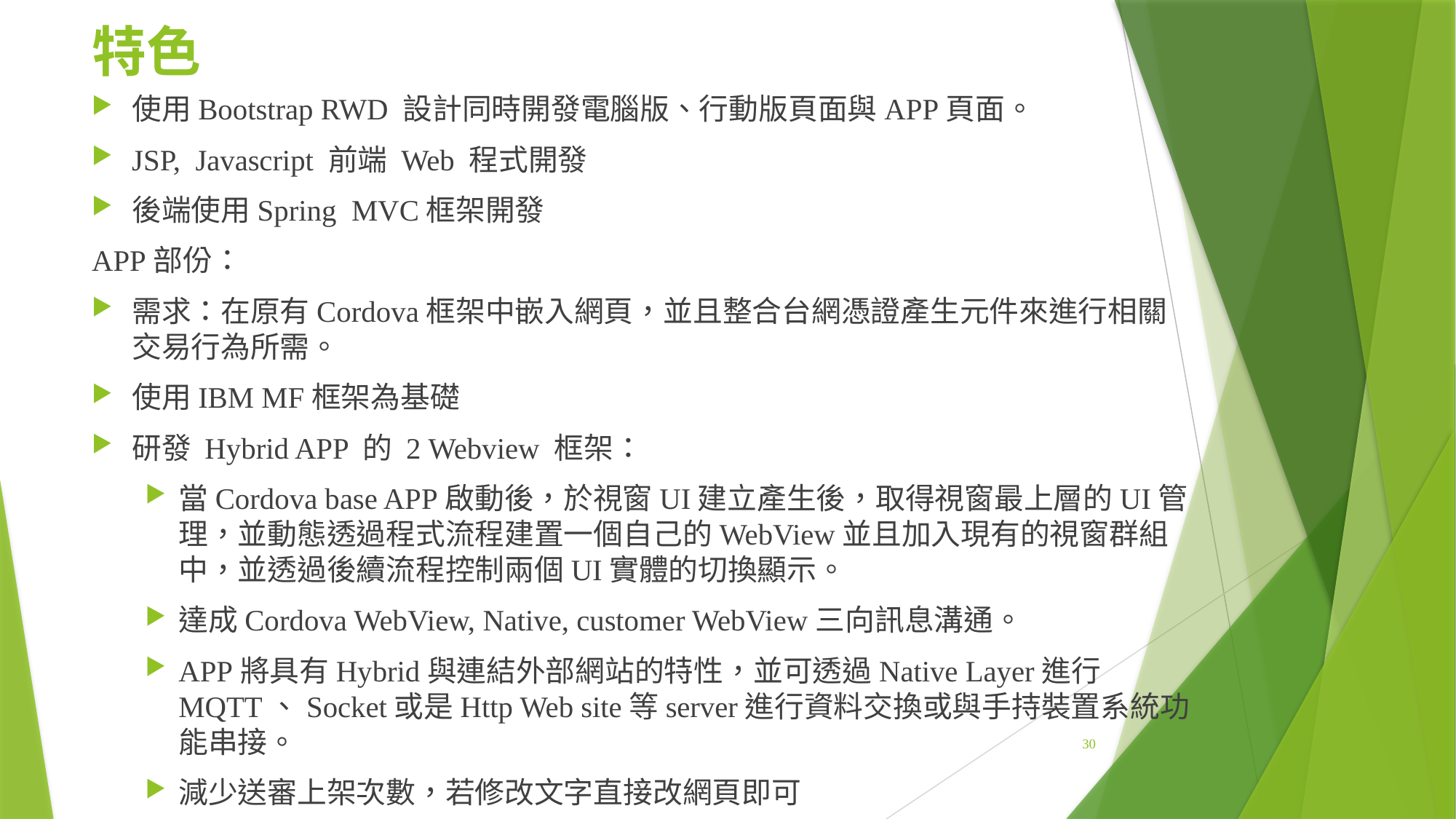

# 特色
使用Bootstrap RWD 設計同時開發電腦版、行動版頁面與APP頁面。
JSP,  Javascript 前端 Web 程式開發
後端使用Spring  MVC框架開發
APP部份：
需求：在原有Cordova框架中嵌入網頁，並且整合台網憑證產生元件來進行相關交易行為所需。
使用IBM MF框架為基礎
研發 Hybrid APP 的 2 Webview 框架：
當Cordova base APP啟動後，於視窗UI建立產生後，取得視窗最上層的UI管理，並動態透過程式流程建置一個自己的WebView並且加入現有的視窗群組中，並透過後續流程控制兩個UI實體的切換顯示。
達成Cordova WebView, Native, customer WebView三向訊息溝通。
APP將具有Hybrid與連結外部網站的特性，並可透過Native Layer進行MQTT、Socket或是Http Web site等server進行資料交換或與手持裝置系統功能串接。
減少送審上架次數，若修改文字直接改網頁即可

30